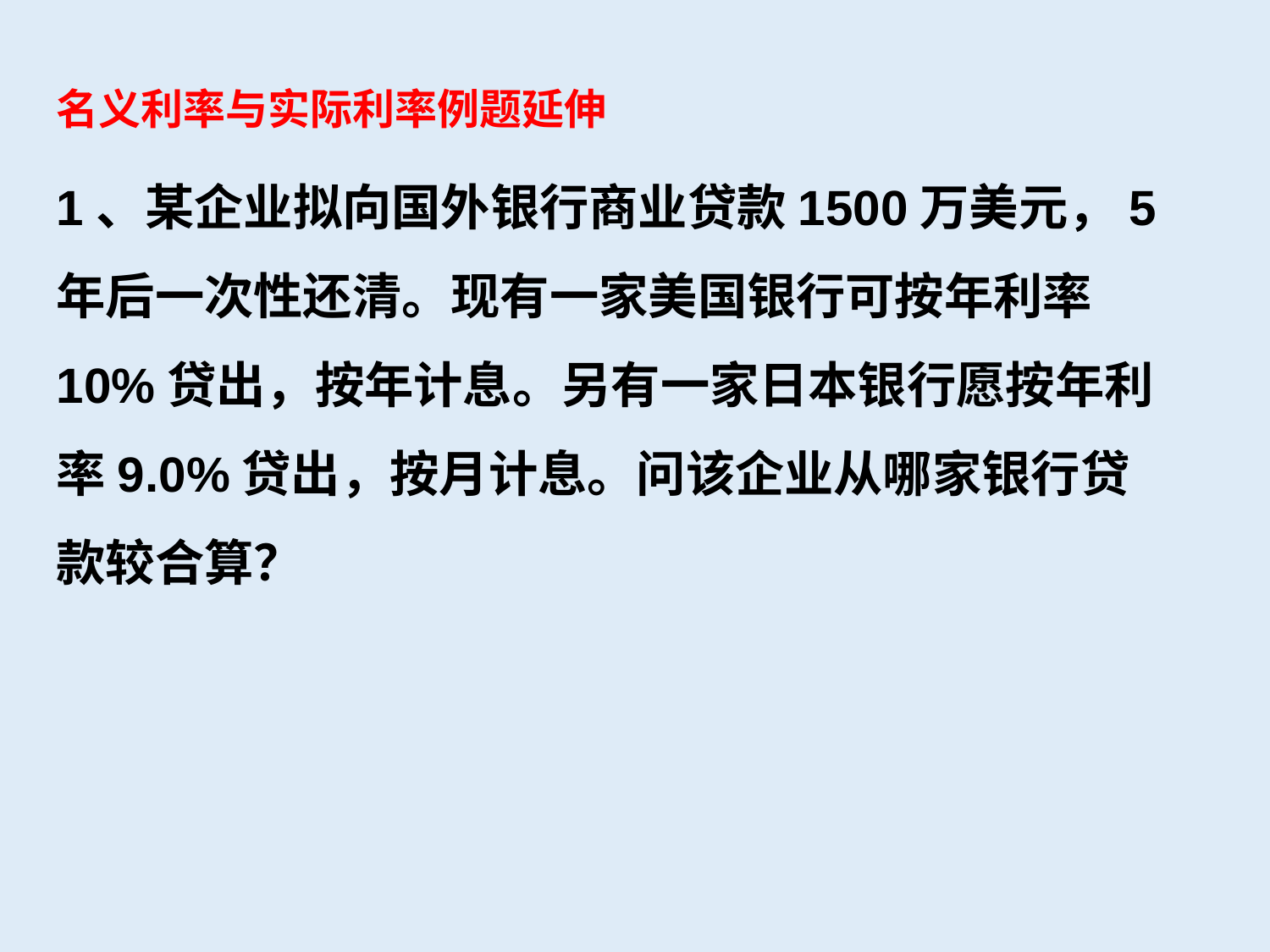

名义利率与实际利率例题延伸
1、某企业拟向国外银行商业贷款1500万美元，5年后一次性还清。现有一家美国银行可按年利率10%贷出，按年计息。另有一家日本银行愿按年利率9.0%贷出，按月计息。问该企业从哪家银行贷款较合算？